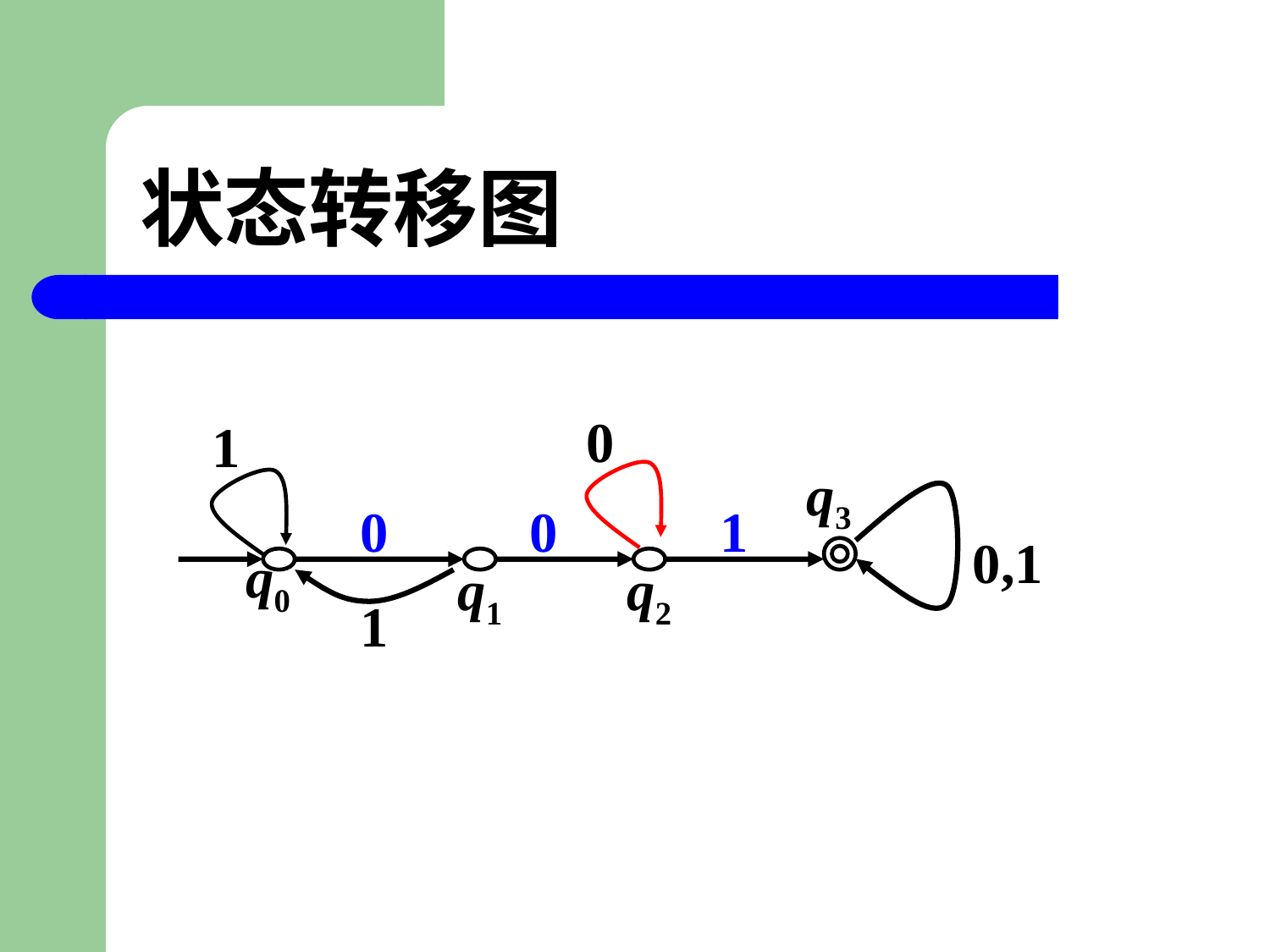

# 状态转移图

0
1

q3

0
0
1
0,1

q0

q1

q2

1